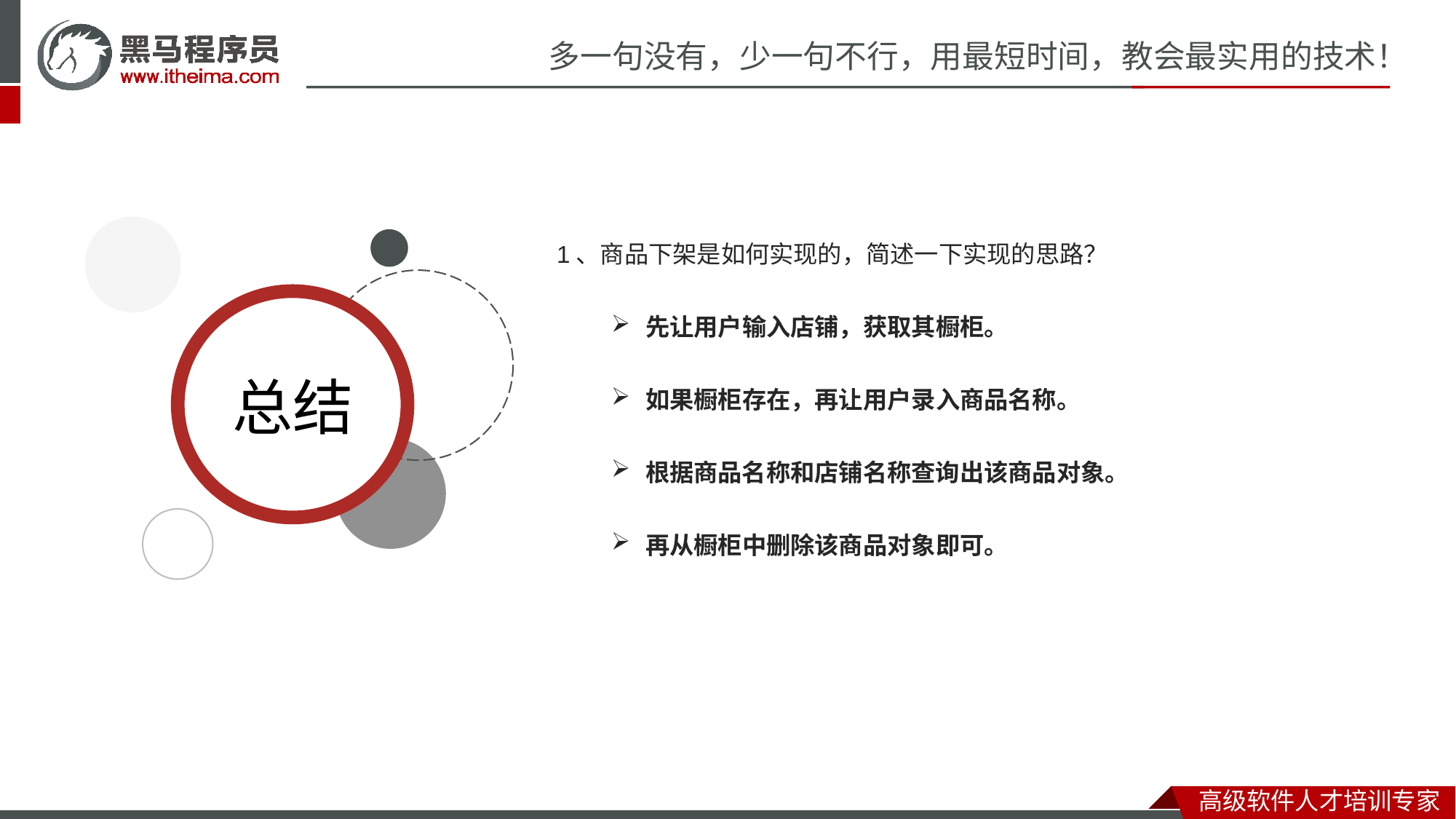

1、商品下架是如何实现的，简述一下实现的思路？
先让用户输入店铺，获取其橱柜。
如果橱柜存在，再让用户录入商品名称。
根据商品名称和店铺名称查询出该商品对象。
再从橱柜中删除该商品对象即可。